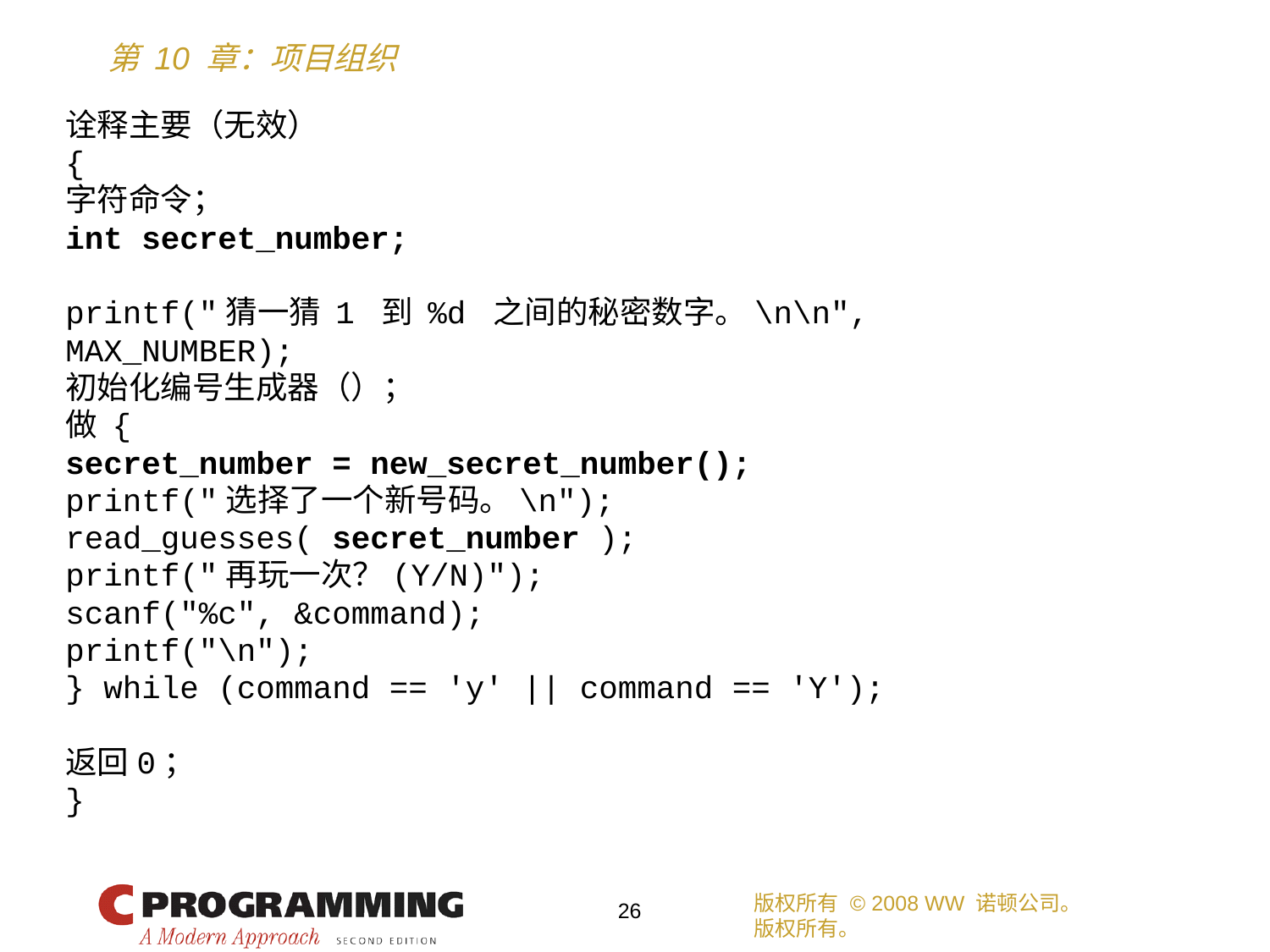

诠释主要（无效）
{
字符命令；
int secret_number;

printf("猜一猜 1 到 %d 之间的秘密数字。\n\n",
MAX_NUMBER);
初始化编号生成器（）；
做 {
secret_number = new_secret_number();
printf("选择了一个新号码。\n");
read_guesses( secret_number );
printf("再玩一次？(Y/N)");
scanf("%c", &command);
printf("\n");
} while (command == 'y' || command == 'Y');

返回0；
}
版权所有 © 2008 WW 诺顿公司。
版权所有。
26